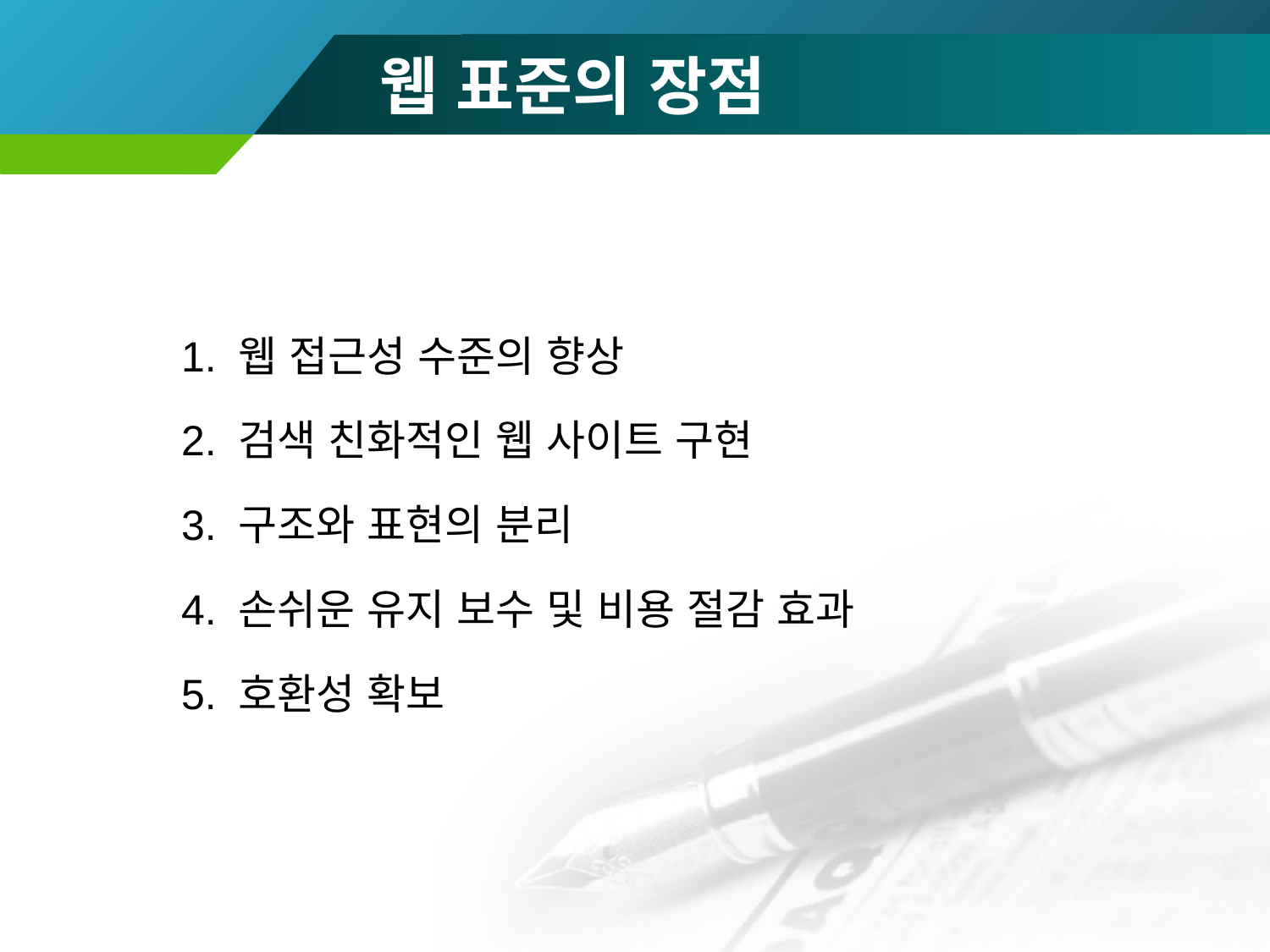

# 웹 표준의 장점
1. 웹 접근성 수준의 향상
2. 검색 친화적인 웹 사이트 구현
3. 구조와 표현의 분리
4. 손쉬운 유지 보수 및 비용 절감 효과
5. 호환성 확보